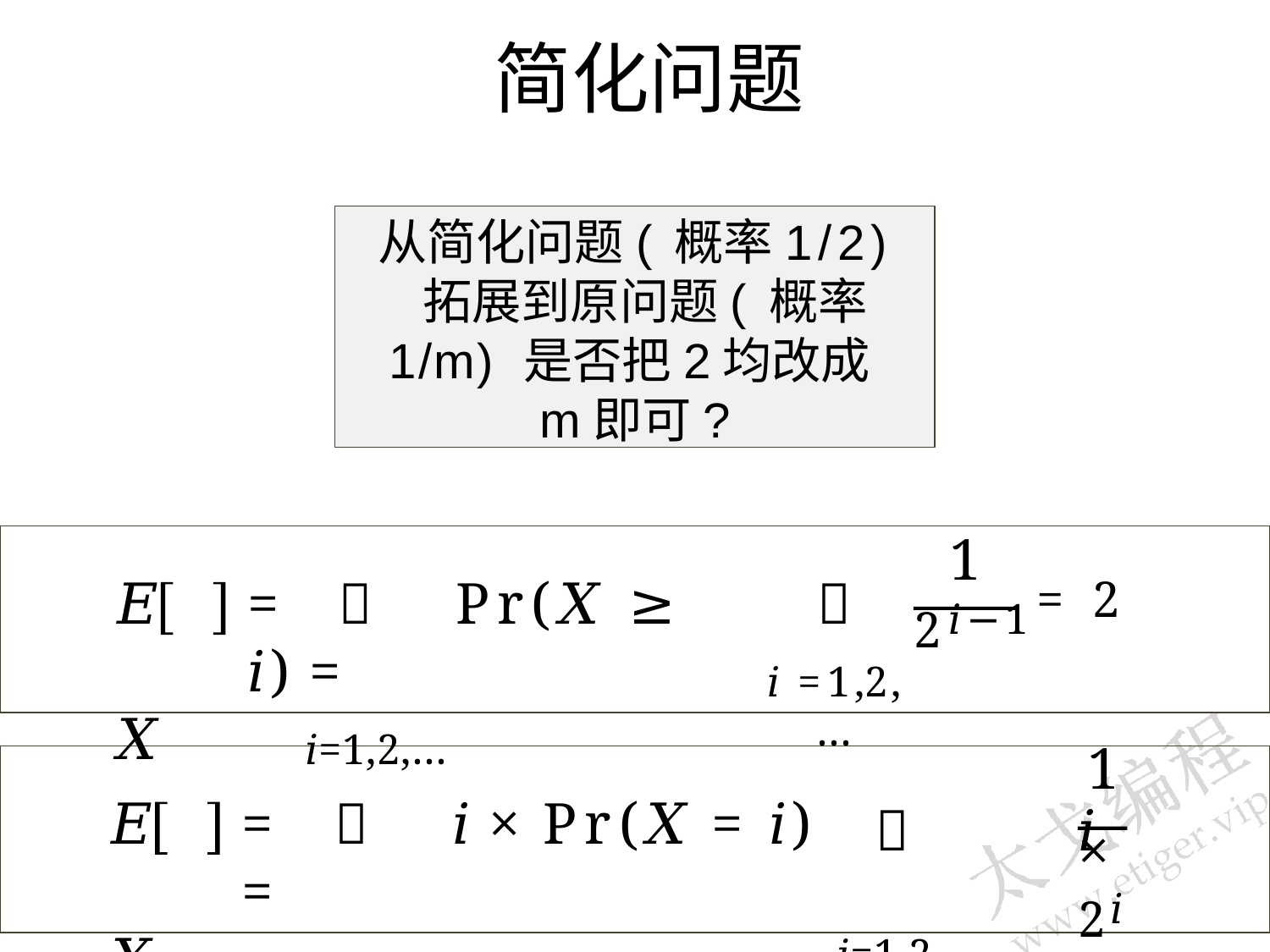

# 简化问题
从简化问题(概率1/2)  拓展到原问题(概率1/m) 是否把2均改成m即可?
1
2𝑖−1	= 2

=	෍	Pr(𝑋 ≥ 𝑖) =
𝑖=1,2,…
෍
𝑖=1,2,…
𝐸	𝑋

1
෍	𝑖 ×  2𝑖
𝑖=1,2,…

=	෍	𝑖 × Pr(𝑋 = 𝑖) =
𝑖=1,2,…
𝐸	𝑋